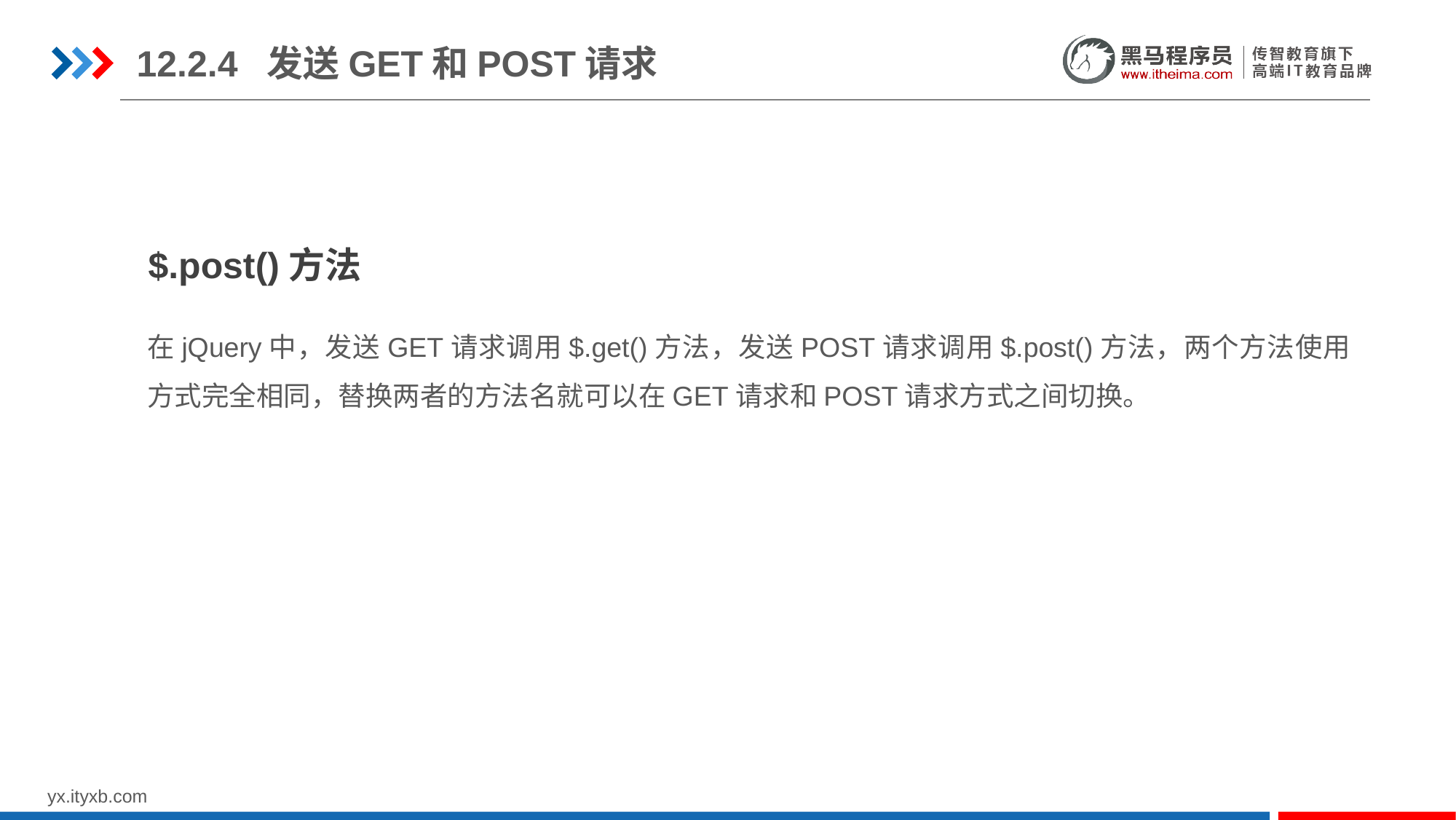

12.2.4  发送GET和POST请求
$.post()方法
在jQuery中，发送GET请求调用$.get()方法，发送POST请求调用$.post()方法，两个方法使用方式完全相同，替换两者的方法名就可以在GET请求和POST请求方式之间切换。